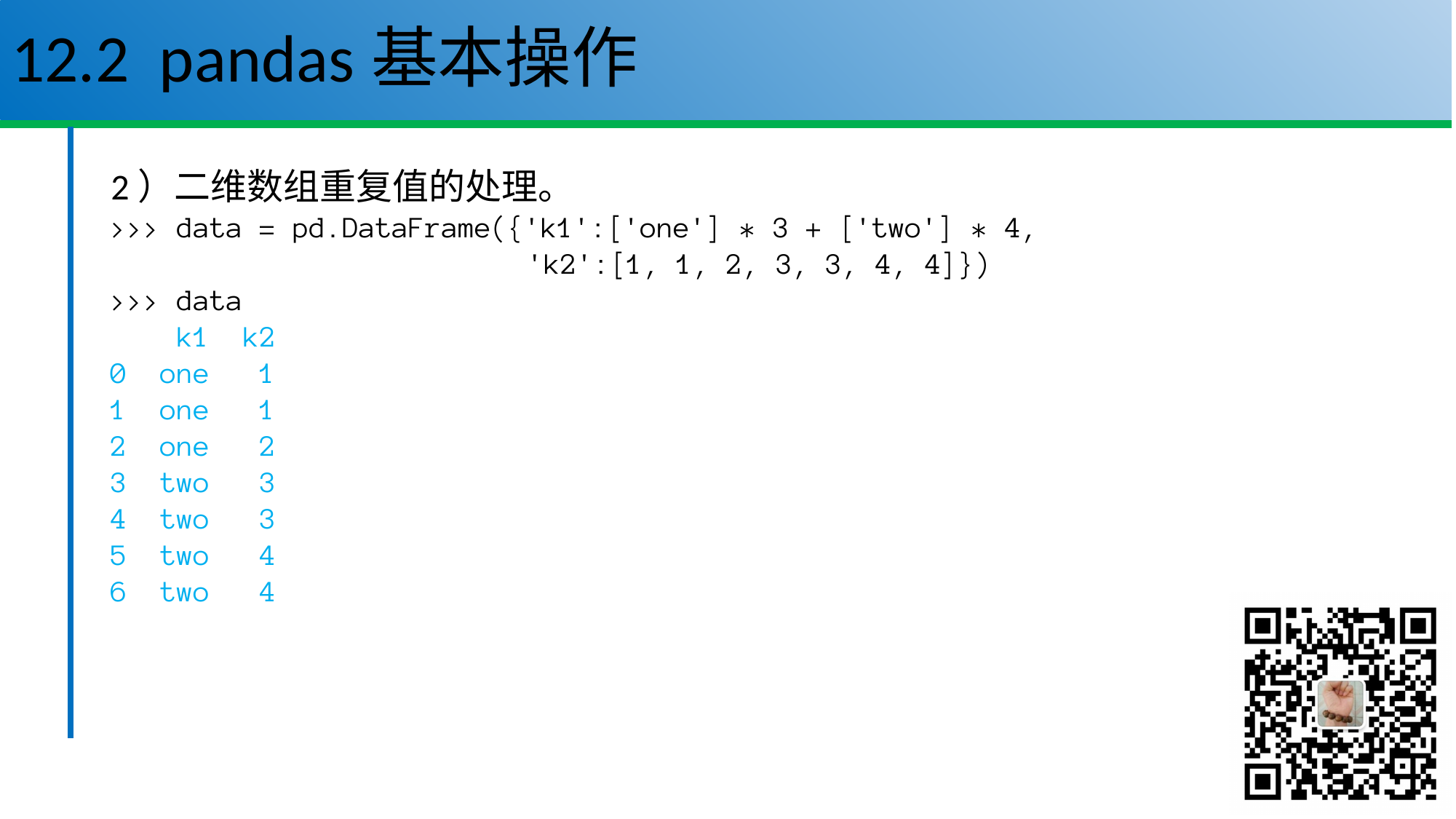

# 12.2  pandas基本操作
2）二维数组重复值的处理。
>>> data = pd.DataFrame({'k1':['one'] * 3 + ['two'] * 4,
		            'k2':[1, 1, 2, 3, 3, 4, 4]})
>>> data
    k1  k2
0  one   1
1  one   1
2  one   2
3  two   3
4  two   3
5  two   4
6  two   4
71